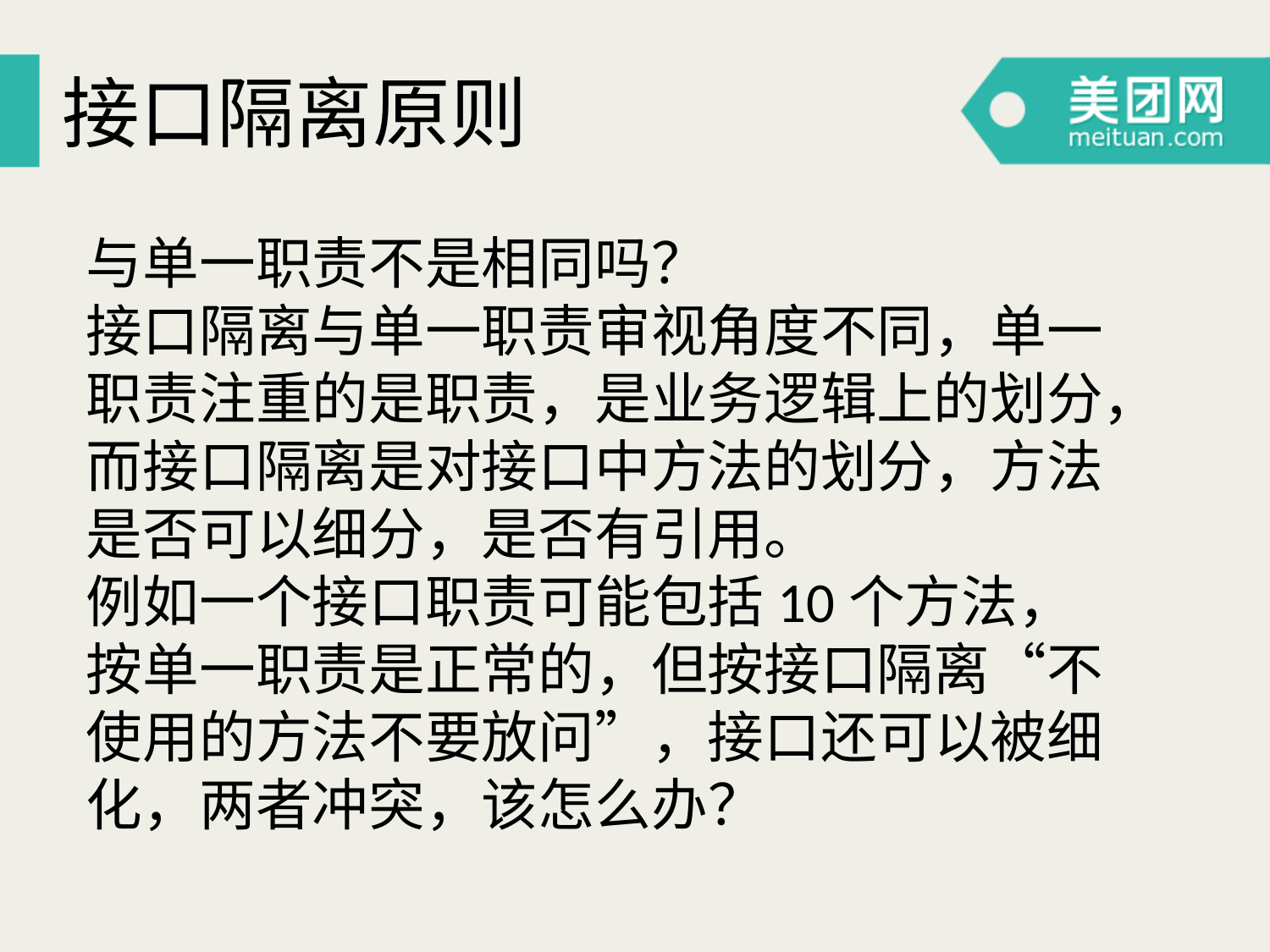

接口隔离原则
与单一职责不是相同吗？
接口隔离与单一职责审视角度不同，单一职责注重的是职责，是业务逻辑上的划分，而接口隔离是对接口中方法的划分，方法是否可以细分，是否有引用。
例如一个接口职责可能包括10个方法，按单一职责是正常的，但按接口隔离“不使用的方法不要放问”，接口还可以被细化，两者冲突，该怎么办？